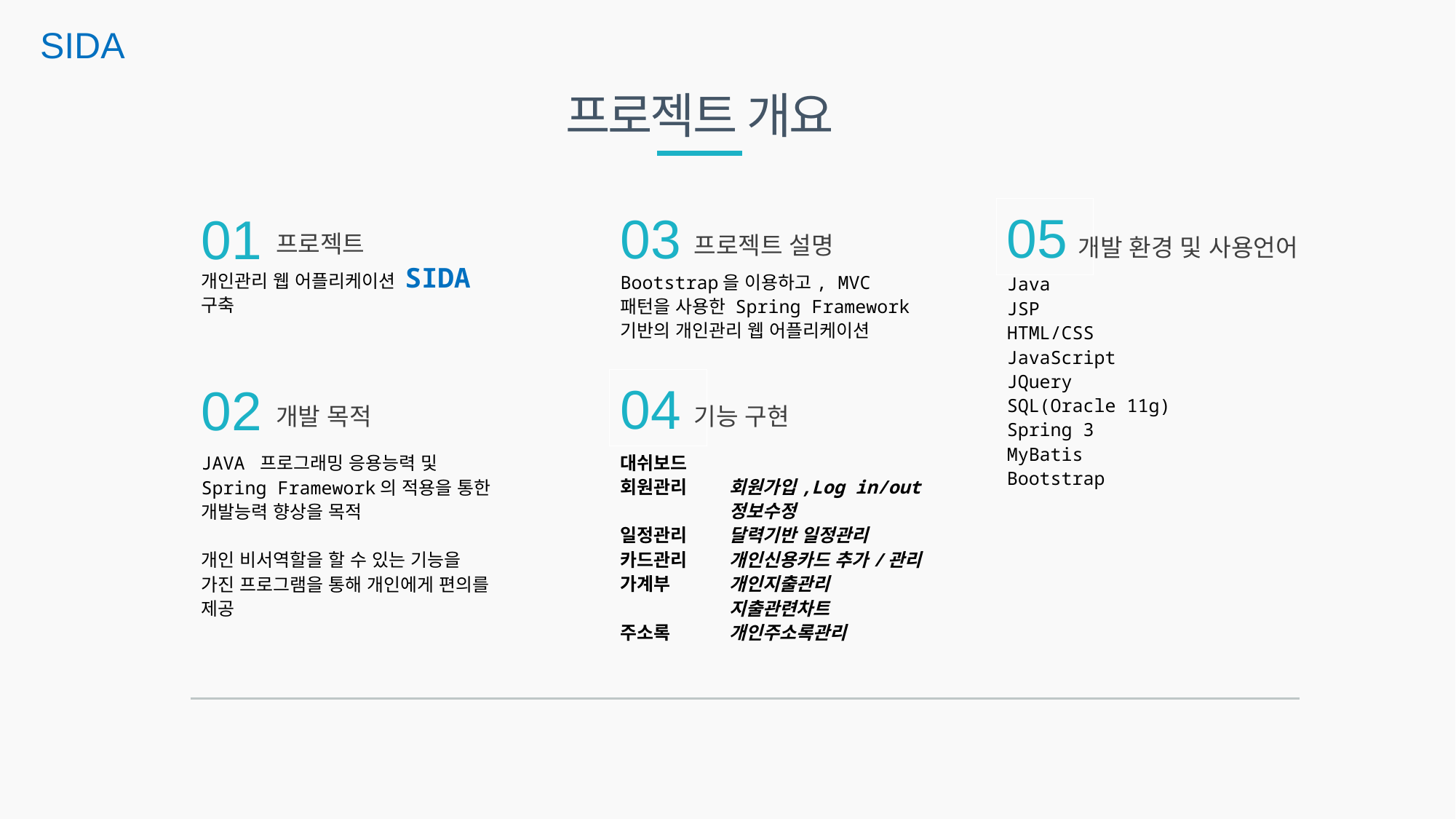

SIDA
프로젝트 개요

05
03
01
프로젝트
프로젝트 설명
개발 환경 및 사용언어
개인관리 웹 어플리케이션 SIDA
구축
Bootstrap을 이용하고, MVC 패턴을 사용한 Spring Framework 기반의 개인관리 웹 어플리케이션
Java
JSP
HTML/CSS
JavaScript
JQuery
SQL(Oracle 11g)
Spring 3
MyBatis
Bootstrap
04
02
개발 목적
기능 구현
대쉬보드
회원관리	회원가입,Log in/out
	정보수정
일정관리 	달력기반 일정관리
카드관리	개인신용카드 추가/관리
가계부 	개인지출관리
	지출관련차트
주소록 	개인주소록관리
JAVA 프로그래밍 응용능력 및 Spring Framework의 적용을 통한 개발능력 향상을 목적

개인 비서역할을 할 수 있는 기능을 가진 프로그램을 통해 개인에게 편의를 제공